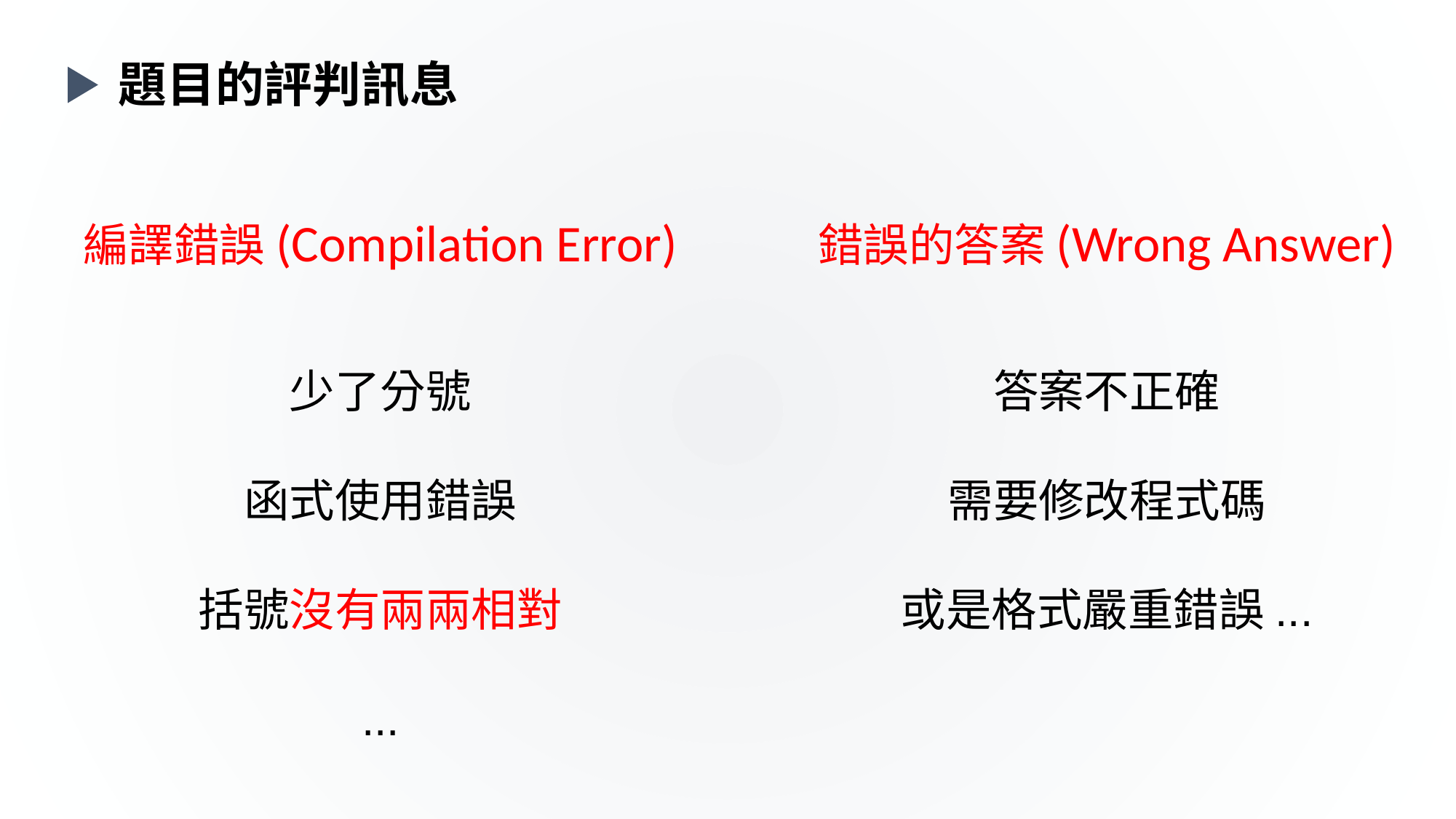

題目的評判訊息

編譯錯誤(Compilation Error)
錯誤的答案(Wrong Answer)
少了分號

函式使用錯誤

括號沒有兩兩相對

...
答案不正確

需要修改程式碼

或是格式嚴重錯誤...